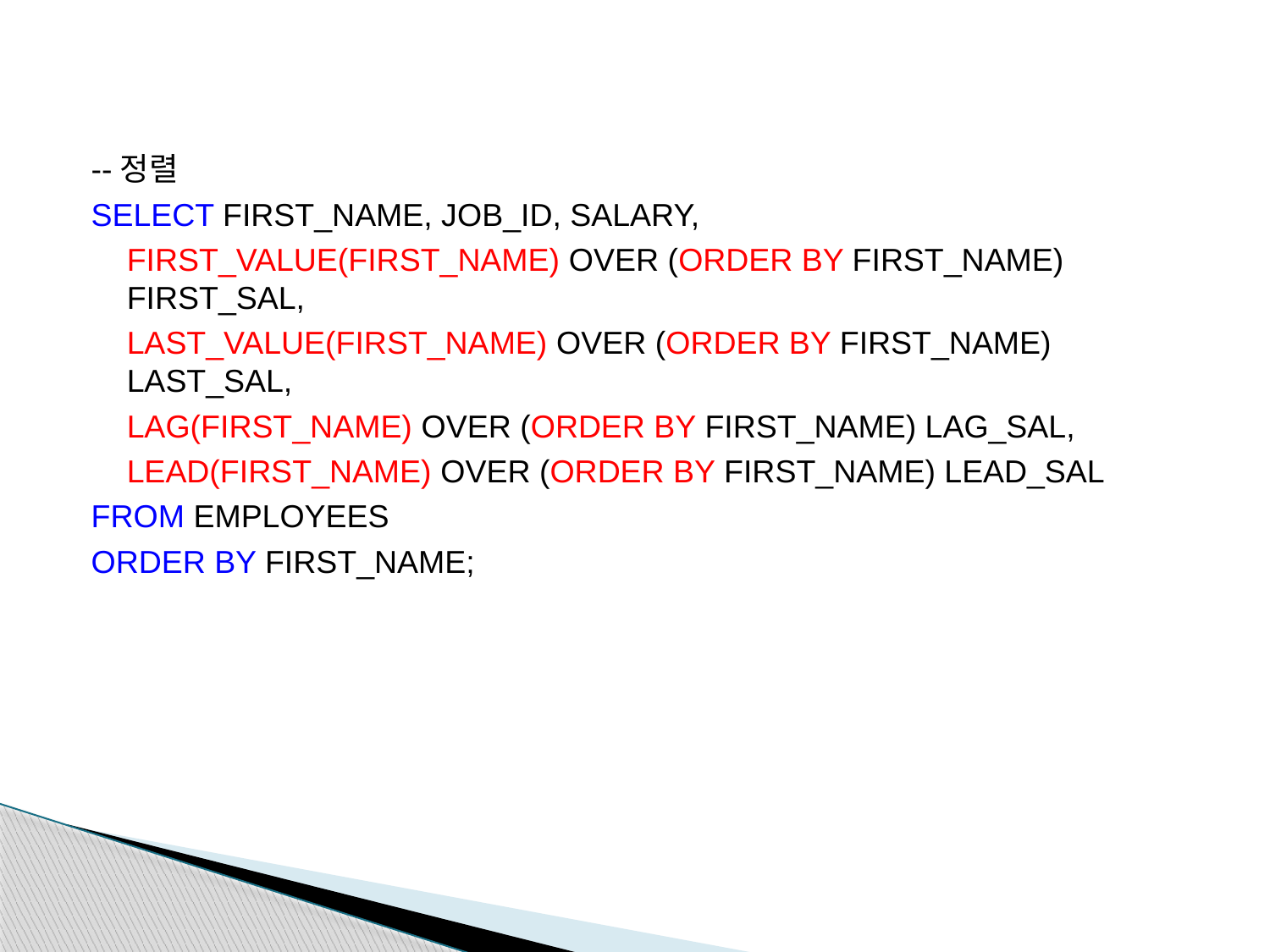

--정렬
SELECT FIRST_NAME, JOB_ID, SALARY,
	FIRST_VALUE(FIRST_NAME) OVER (ORDER BY FIRST_NAME) FIRST_SAL,
	LAST_VALUE(FIRST_NAME) OVER (ORDER BY FIRST_NAME) LAST_SAL,
	LAG(FIRST_NAME) OVER (ORDER BY FIRST_NAME) LAG_SAL,
	LEAD(FIRST_NAME) OVER (ORDER BY FIRST_NAME) LEAD_SAL
FROM EMPLOYEES
ORDER BY FIRST_NAME;